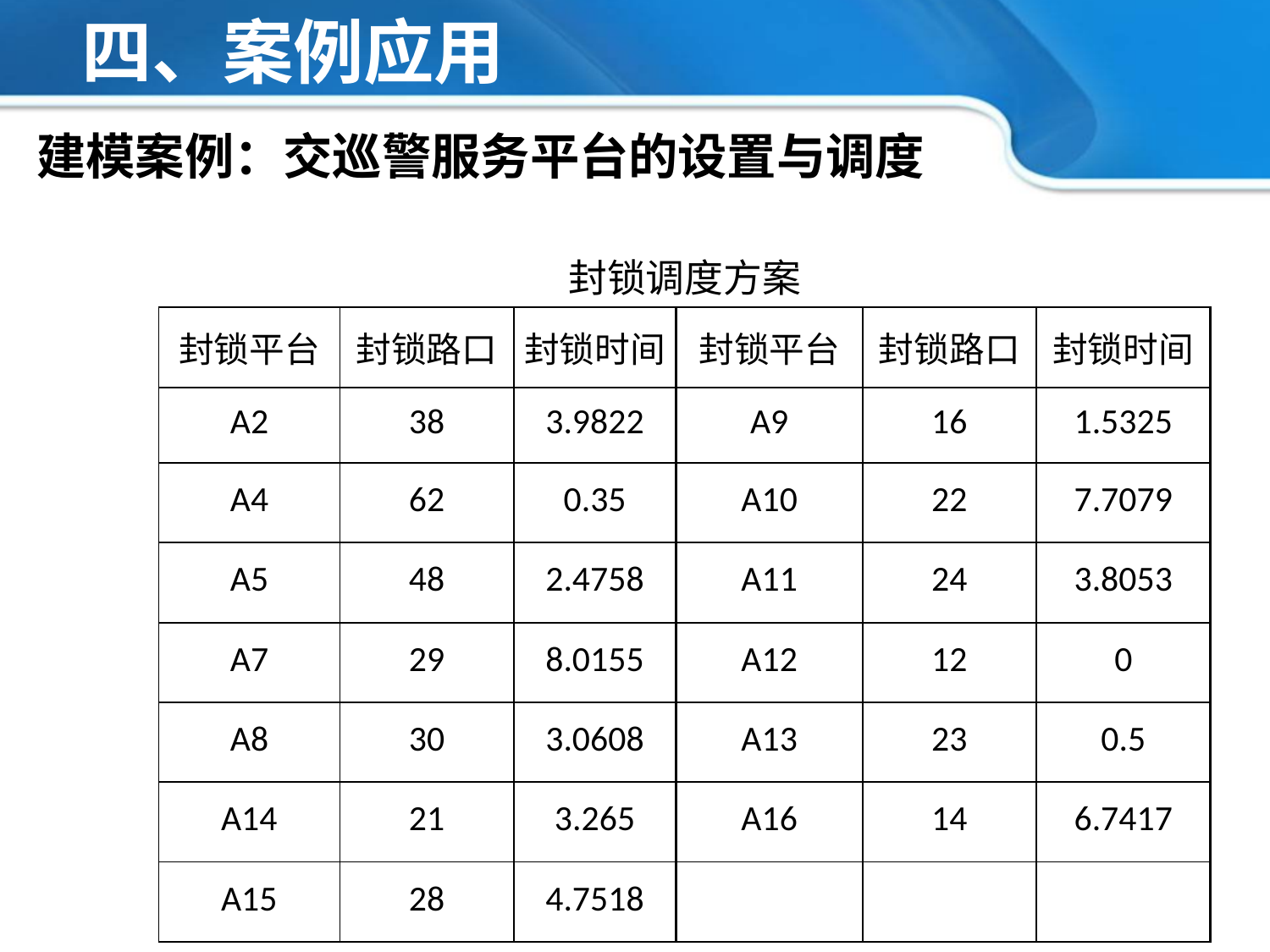

四、案例应用
建模案例：交巡警服务平台的设置与调度
封锁调度方案
| 封锁平台 | 封锁路口 | 封锁时间 | 封锁平台 | 封锁路口 | 封锁时间 |
| --- | --- | --- | --- | --- | --- |
| A2 | 38 | 3.9822 | A9 | 16 | 1.5325 |
| A4 | 62 | 0.35 | A10 | 22 | 7.7079 |
| A5 | 48 | 2.4758 | A11 | 24 | 3.8053 |
| A7 | 29 | 8.0155 | A12 | 12 | 0 |
| A8 | 30 | 3.0608 | A13 | 23 | 0.5 |
| A14 | 21 | 3.265 | A16 | 14 | 6.7417 |
| A15 | 28 | 4.7518 |  |  |  |